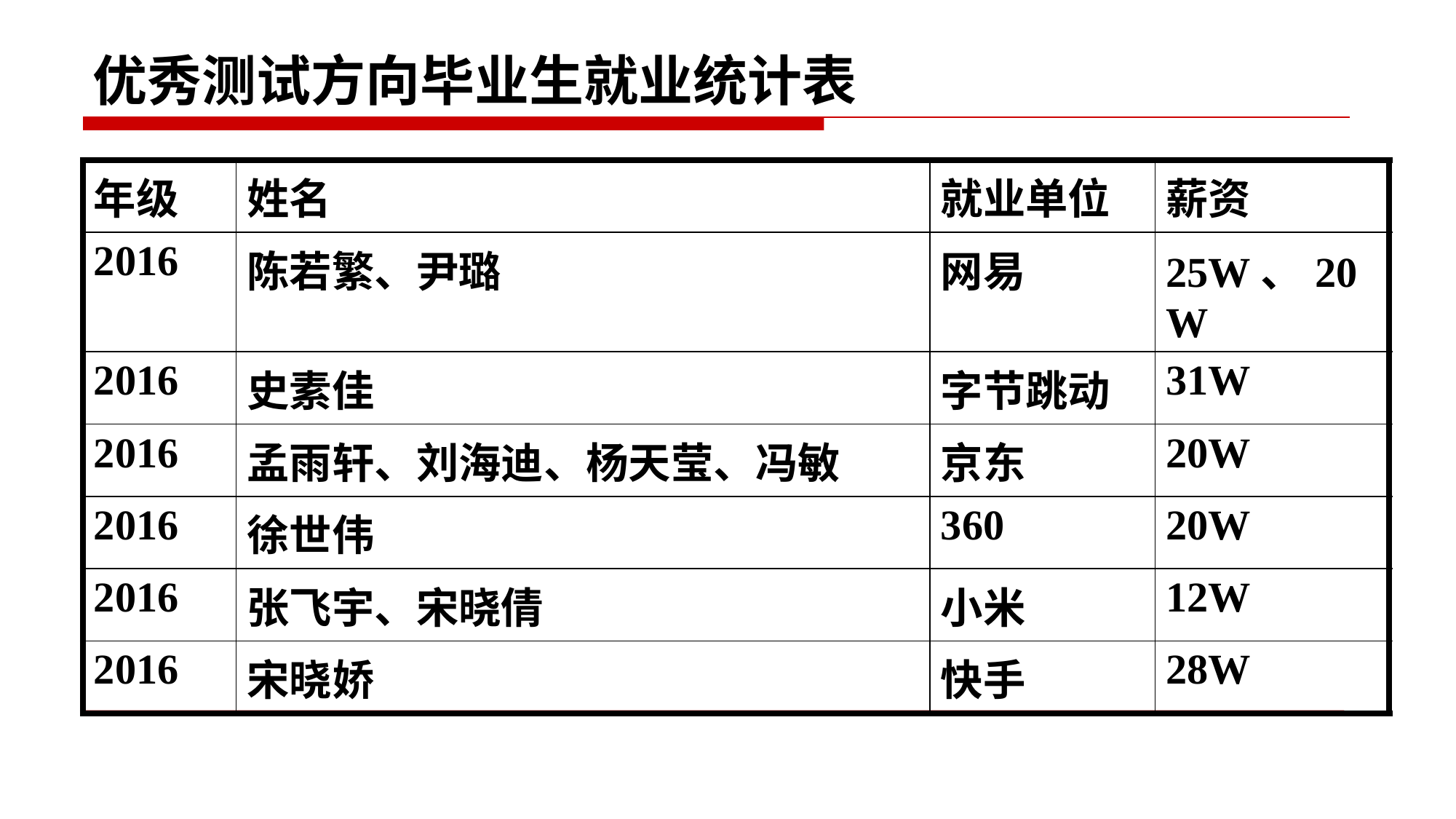

# 优秀测试方向毕业生就业统计表
| 年级 | 姓名 | 就业单位 | 薪资 |
| --- | --- | --- | --- |
| 2016 | 陈若繁、尹璐 | 网易 | 25W、20W |
| 2016 | 史素佳 | 字节跳动 | 31W |
| 2016 | 孟雨轩、刘海迪、杨天莹、冯敏 | 京东 | 20W |
| 2016 | 徐世伟 | 360 | 20W |
| 2016 | 张飞宇、宋晓倩 | 小米 | 12W |
| 2016 | 宋晓娇 | 快手 | 28W |